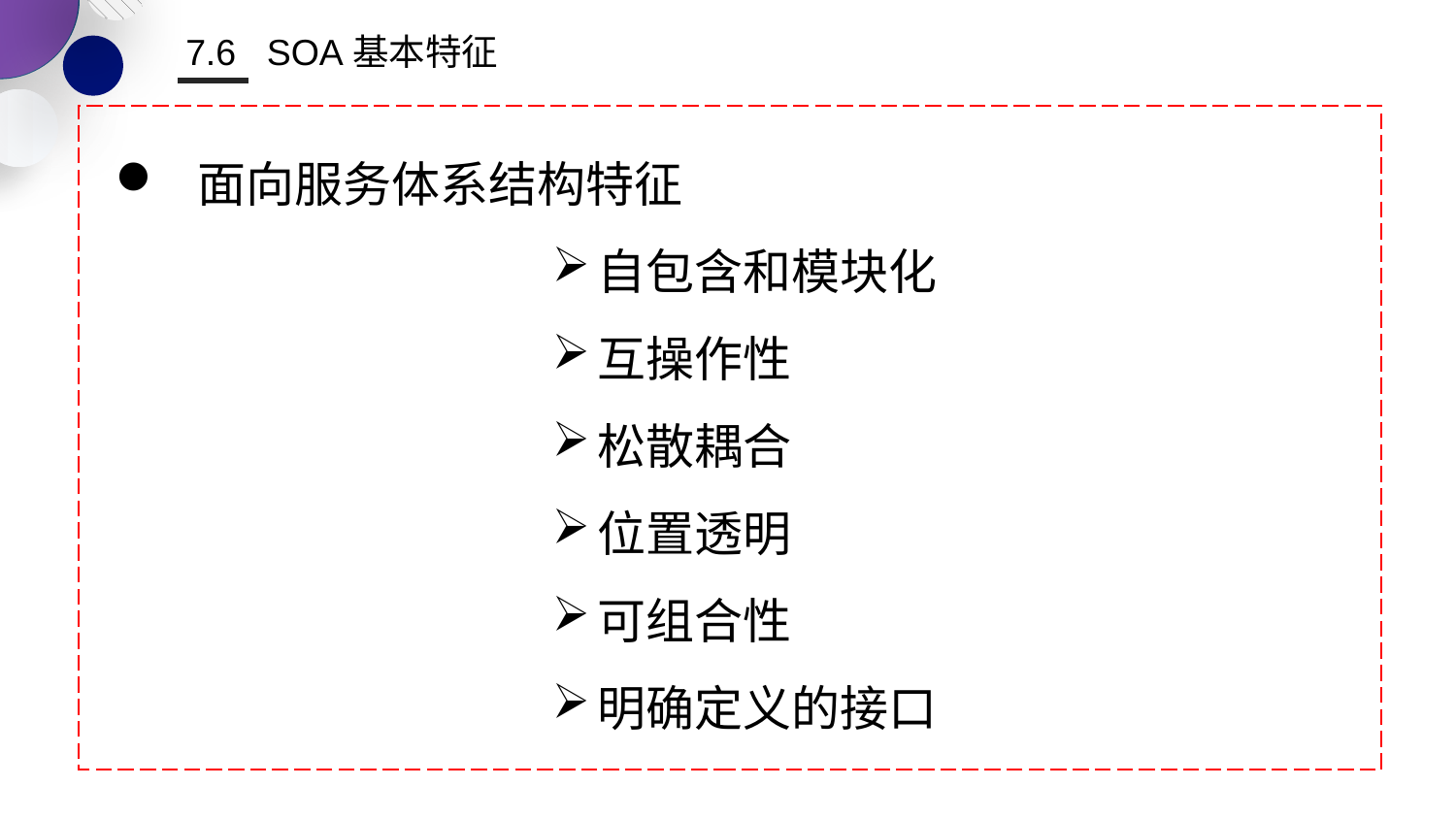

7.6   SOA基本特征

  面向服务体系结构特征
自包含和模块化
互操作性
松散耦合
位置透明
可组合性
明确定义的接口